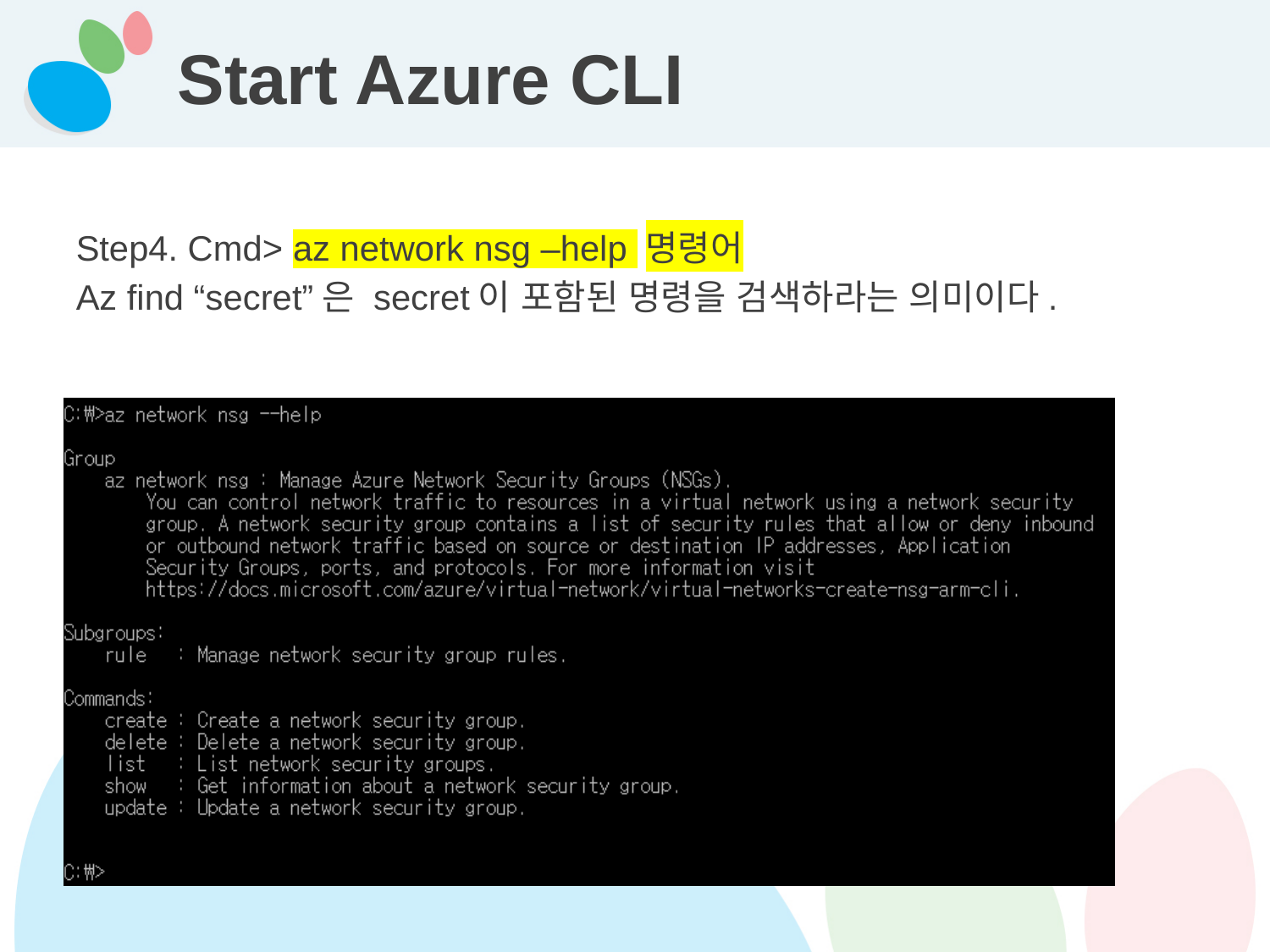

# Start Azure CLI
Step4. Cmd> az network nsg –help 명령어
Az find “secret”은 secret이 포함된 명령을 검색하라는 의미이다.